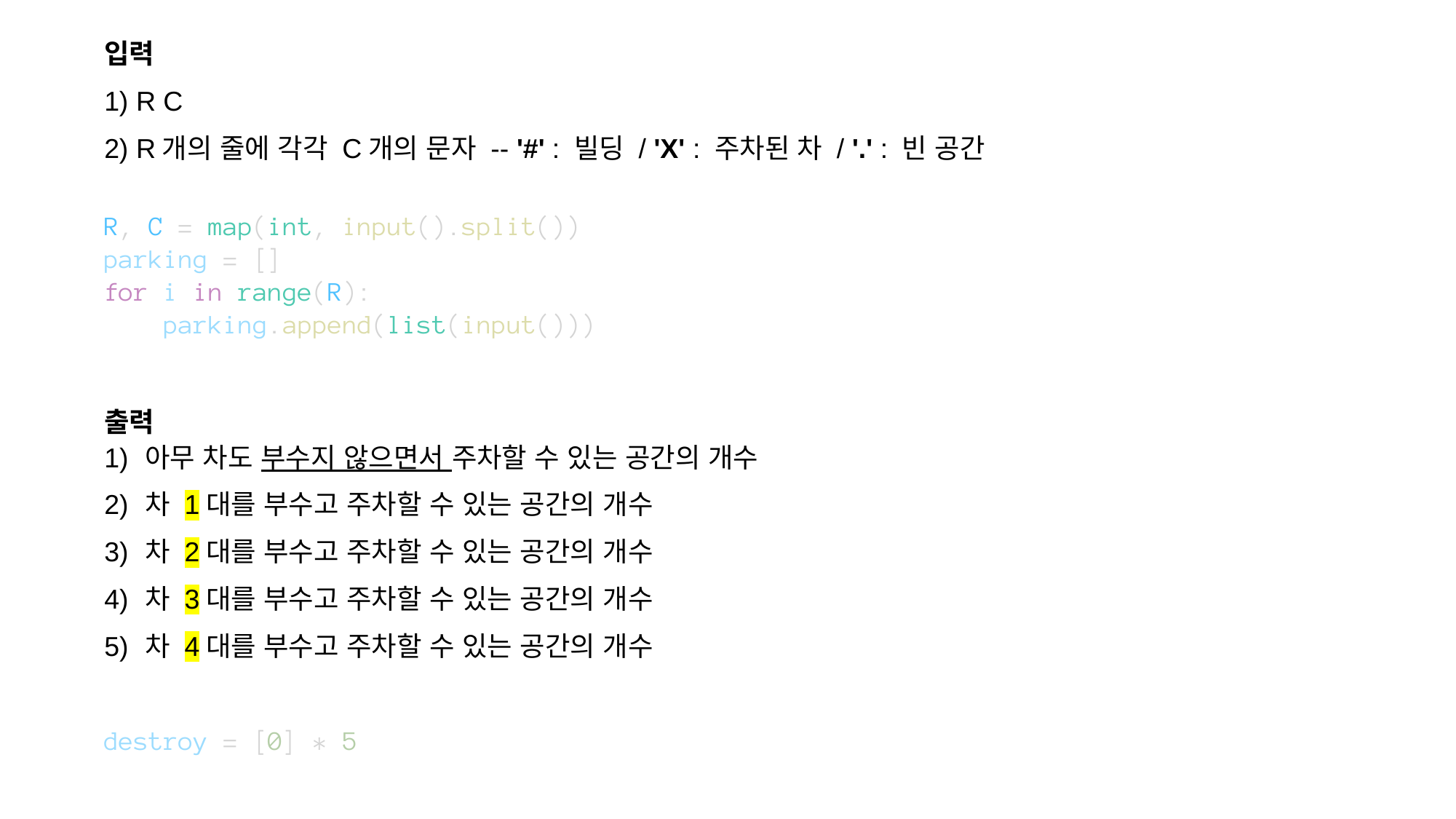

입력
1) R C
2) R개의 줄에 각각 C개의 문자 -- '#' : 빌딩 / 'X' : 주차된 차 / '.' : 빈 공간

R, C = map(int, input().split())
parking = []
for i in range(R):
    parking.append(list(input()))

출력
아무 차도 부수지 않으면서 주차할 수 있는 공간의 개수
차 1대를 부수고 주차할 수 있는 공간의 개수
차 2대를 부수고 주차할 수 있는 공간의 개수
차 3대를 부수고 주차할 수 있는 공간의 개수
차 4대를 부수고 주차할 수 있는 공간의 개수

destroy = [0] * 5